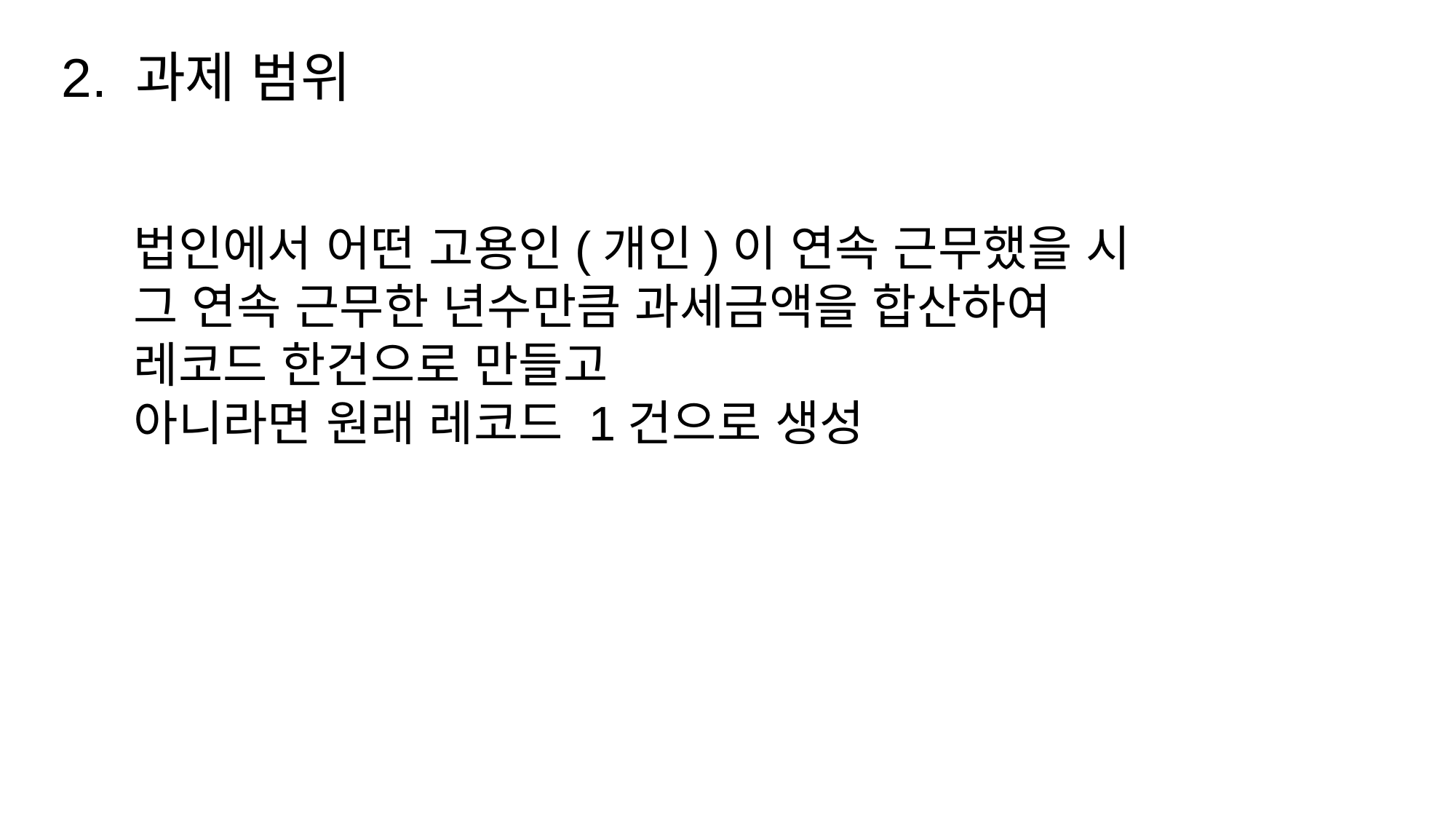

2. 과제 범위
법인에서 어떤 고용인(개인)이 연속 근무했을 시
그 연속 근무한 년수만큼 과세금액을 합산하여
레코드 한건으로 만들고
아니라면 원래 레코드 1건으로 생성